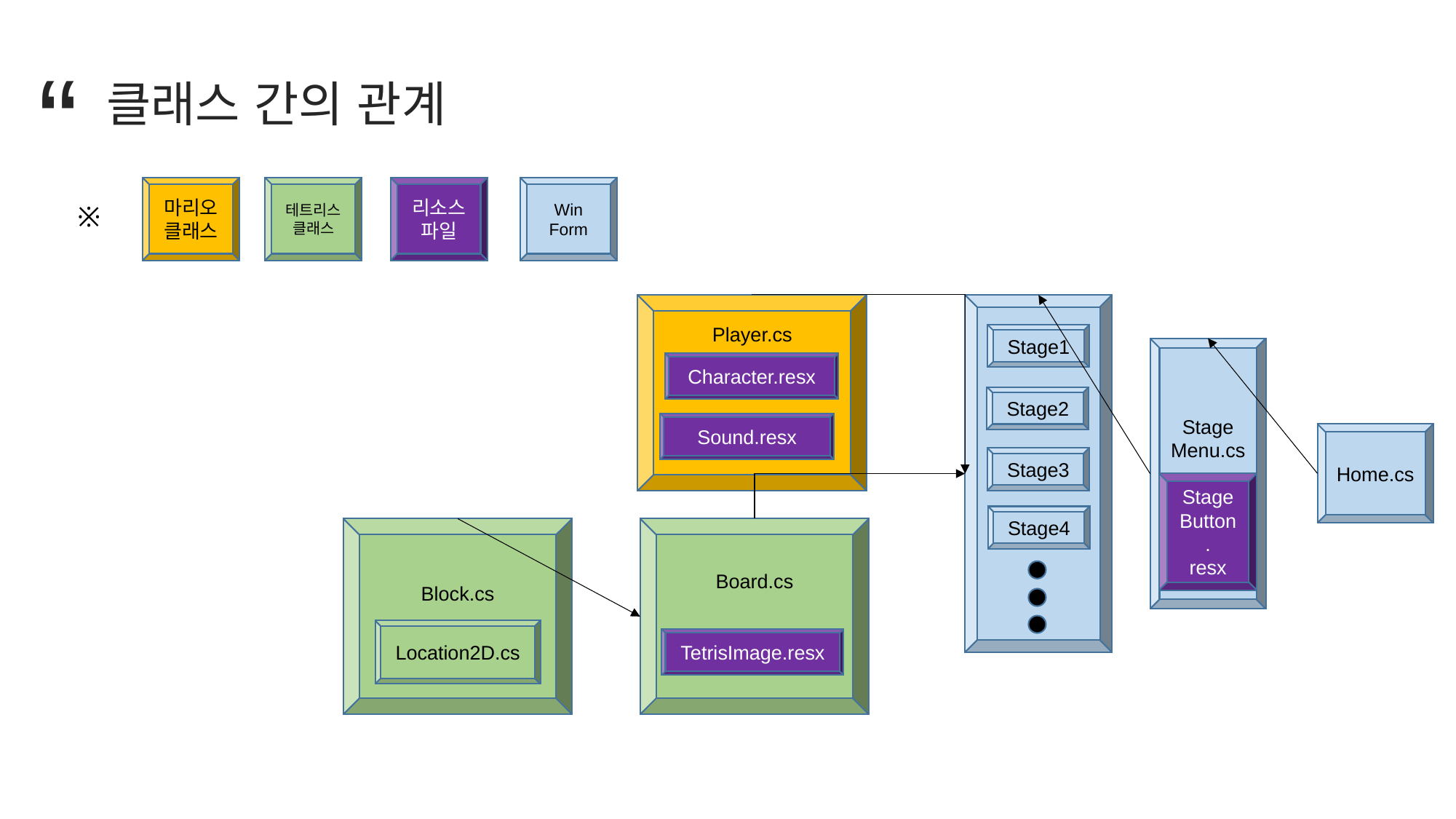

“
클래스 간의 관계
리소스
파일
Win
Form
마리오
클래스
테트리스
클래스
※
Player.cs

Stage1
Stage
Menu.cs

Character.resx
Stage2
Sound.resx
Home.cs
Stage3
Stage
Button.
resx
Stage4
Block.cs

Board.cs

Location2D.cs
TetrisImage.resx